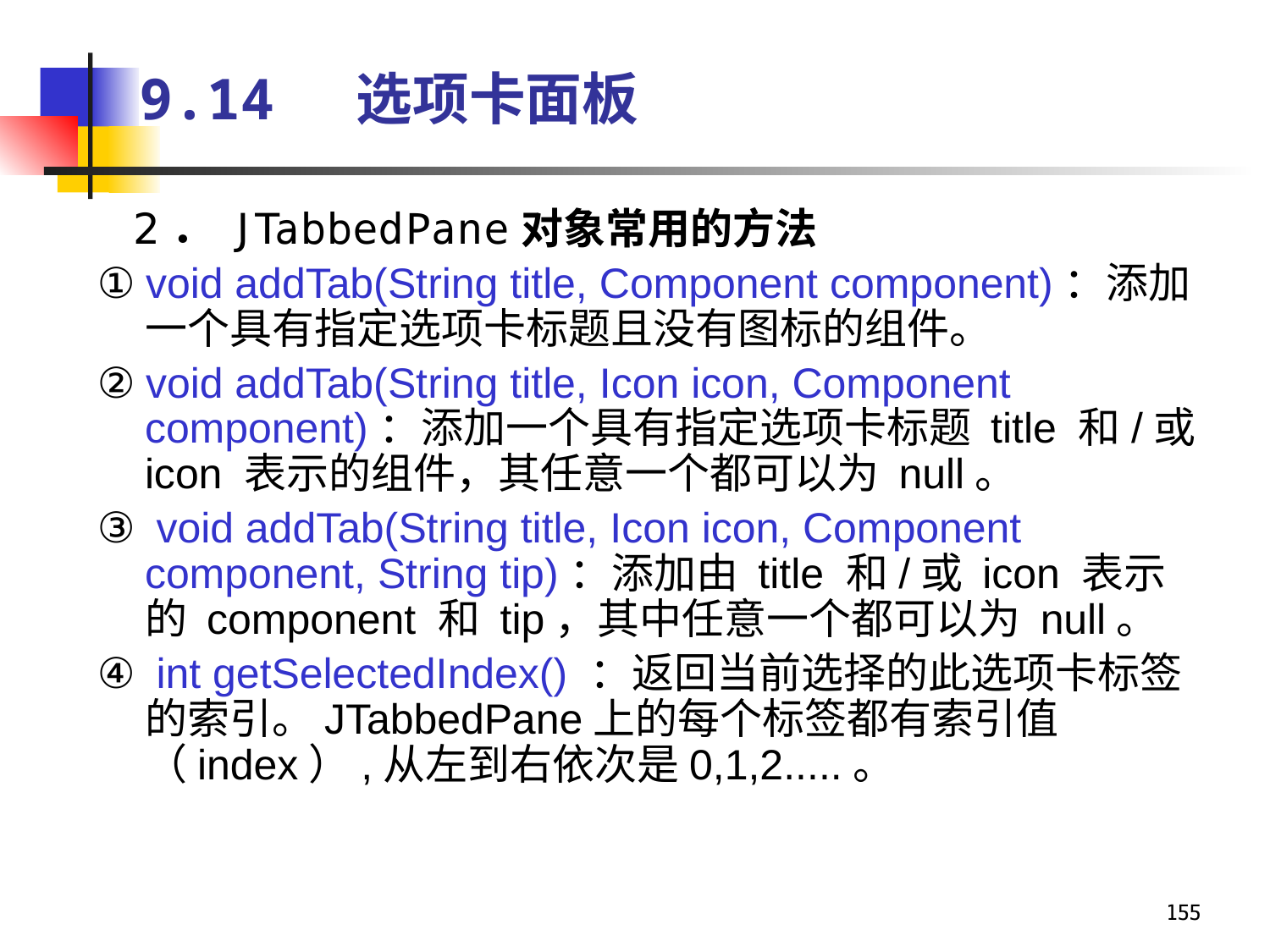

# 9.14  选项卡面板
   2． JTabbedPane对象常用的方法
① void addTab(String title, Component component)：添加一个具有指定选项卡标题且没有图标的组件。
② void addTab(String title, Icon icon, Component component)：添加一个具有指定选项卡标题 title 和/或 icon 表示的组件，其任意一个都可以为 null。
③  void addTab(String title, Icon icon, Component component, String tip)：添加由 title 和/或 icon 表示的 component 和 tip，其中任意一个都可以为 null。
④  int getSelectedIndex() ：返回当前选择的此选项卡标签的索引。JTabbedPane上的每个标签都有索引值（index）,从左到右依次是0,1,2.....。